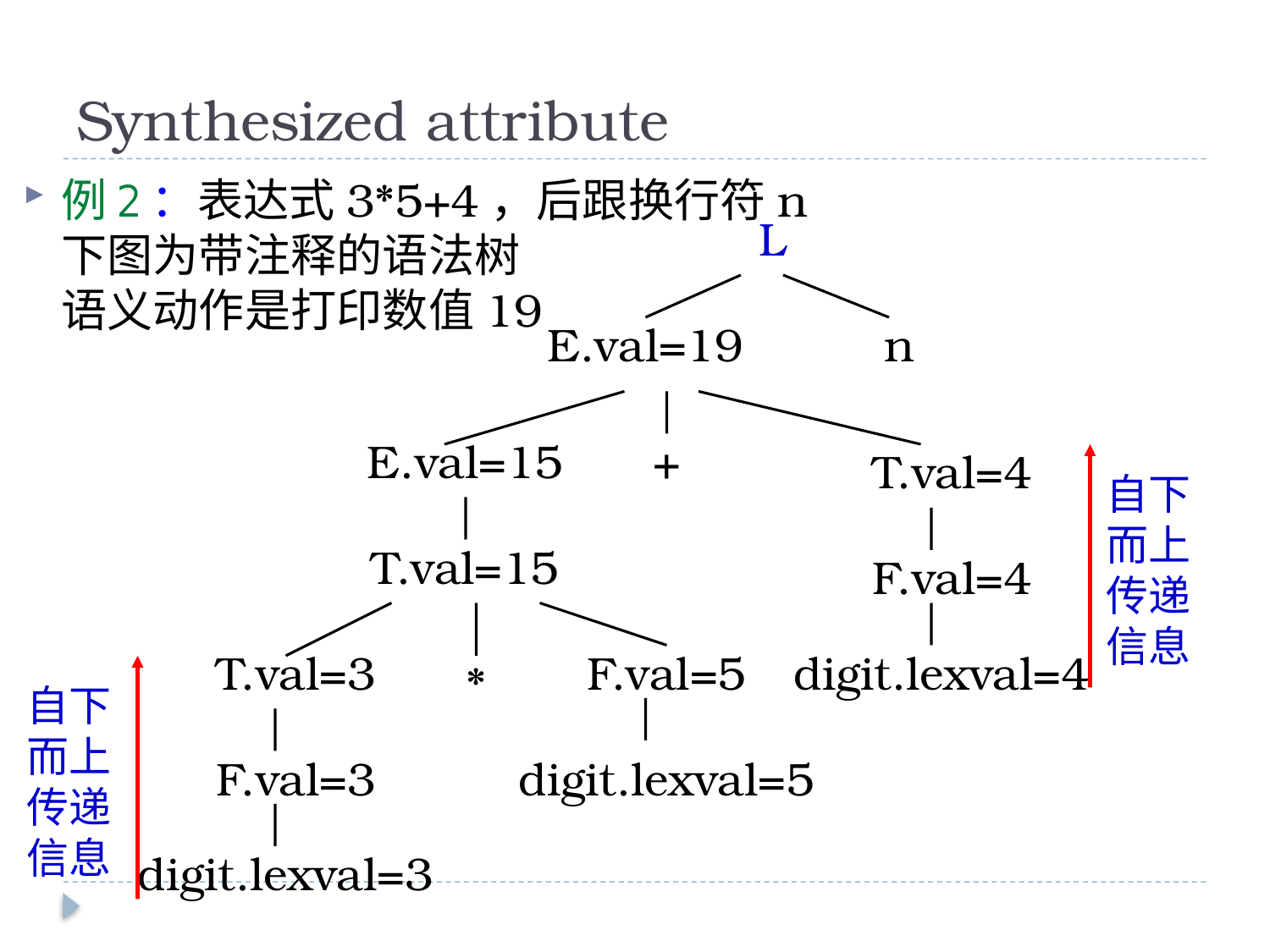

# Synthesized attribute
例2：表达式3*5+4，后跟换行符n
下图为带注释的语法树
语义动作是打印数值19

L

E.val=19
n

E.val=15
+
T.val=4

自下而上传递信息

自下而上传递信息

T.val=15
F.val=4

T.val=3
F.val=5
digit.lexval=4
*

F.val=3
digit.lexval=5

digit.lexval=3
15